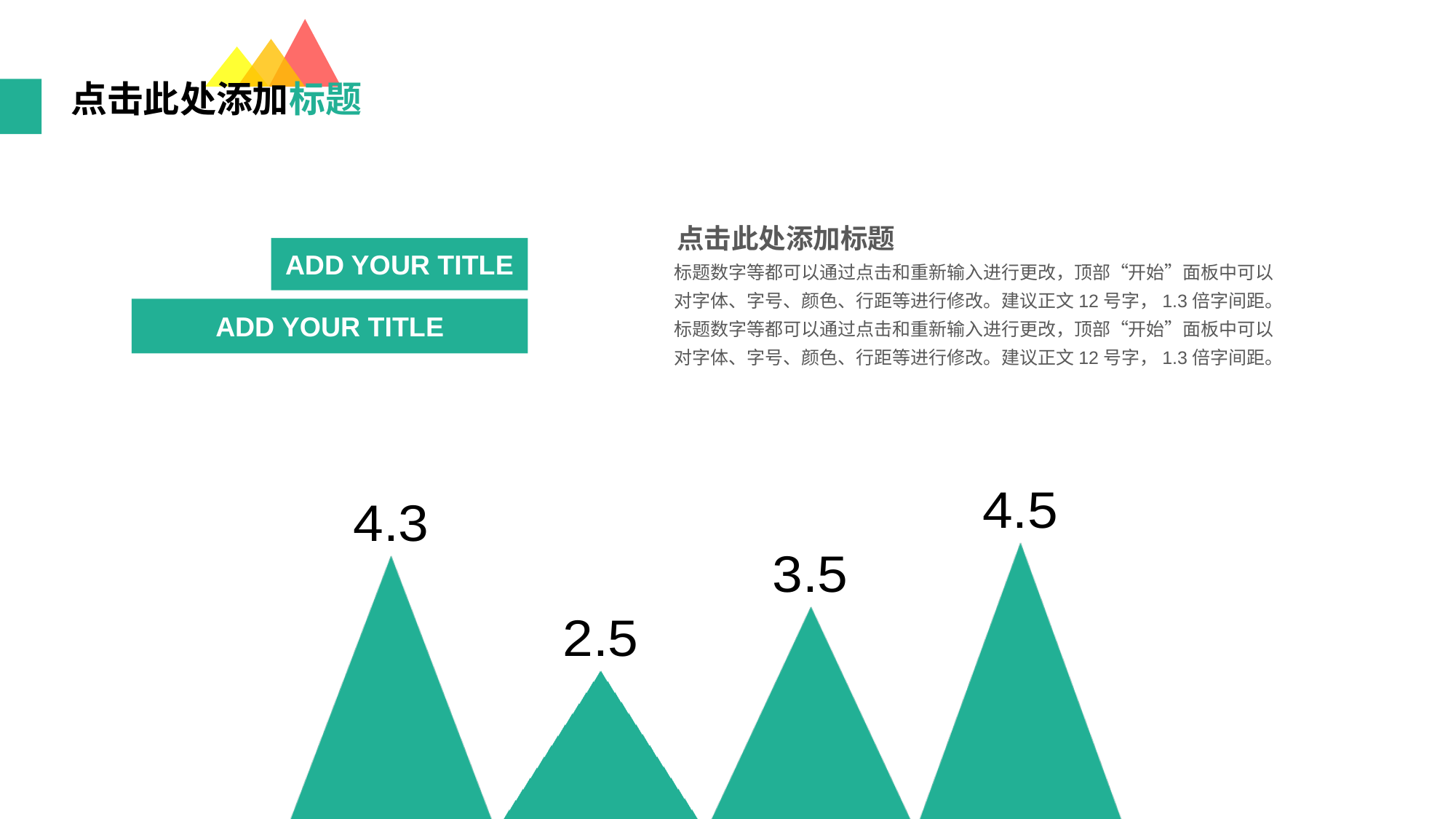

# 点击此处添加标题
点击此处添加标题
ADD YOUR TITLE
标题数字等都可以通过点击和重新输入进行更改，顶部“开始”面板中可以对字体、字号、颜色、行距等进行修改。建议正文12号字，1.3倍字间距。标题数字等都可以通过点击和重新输入进行更改，顶部“开始”面板中可以对字体、字号、颜色、行距等进行修改。建议正文12号字，1.3倍字间距。

ADD YOUR TITLE

### Chart

| Category | 系列 1 |
|---|---|
| 类别 1 | 4.3 |
| 类别 2 | 2.5 |
| 类别 3 | 3.5 |
| 类别 4 | 4.5 |